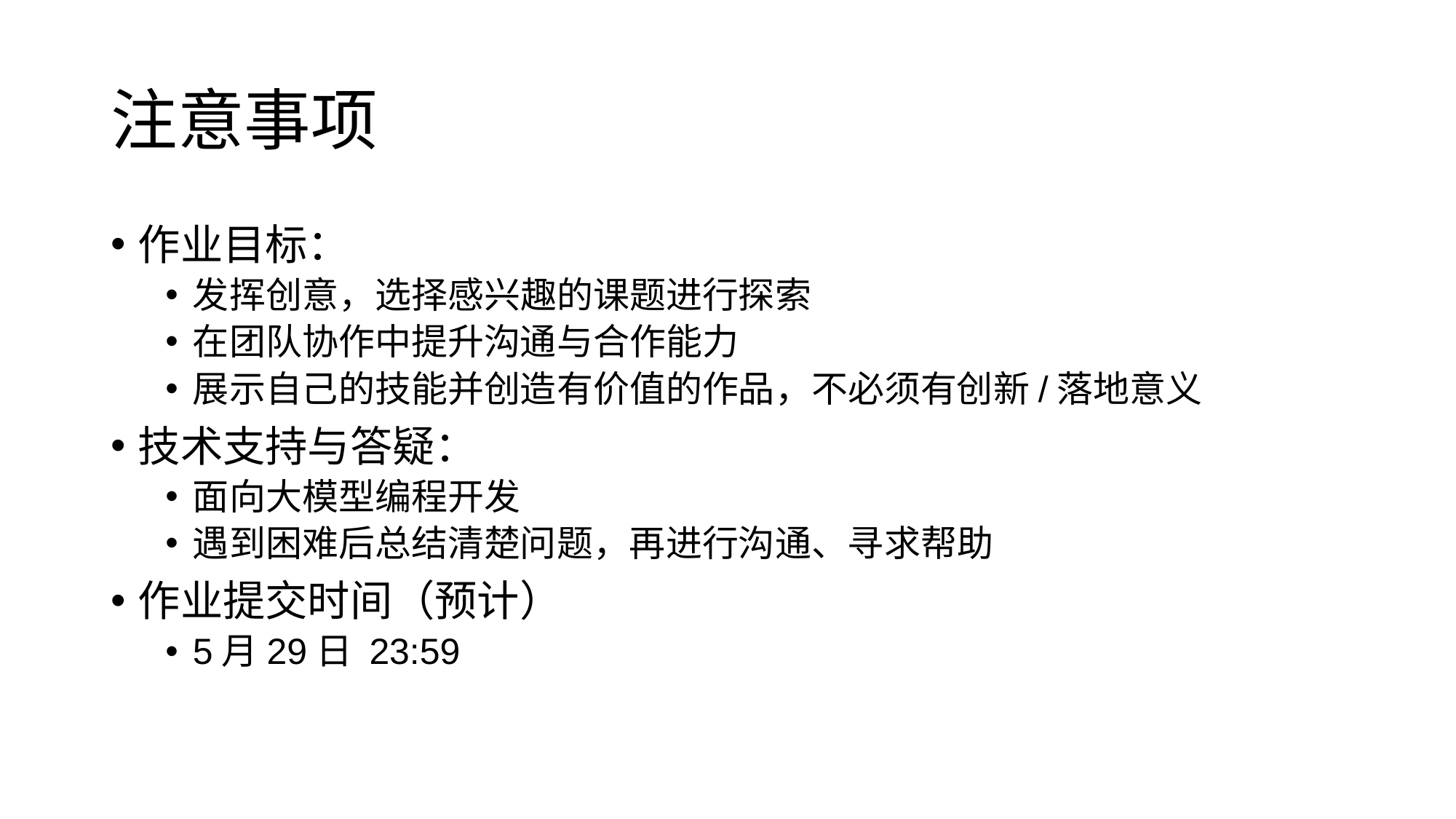

# 注意事项
作业目标：
发挥创意，选择感兴趣的课题进行探索
在团队协作中提升沟通与合作能力
展示自己的技能并创造有价值的作品，不必须有创新/落地意义
技术支持与答疑：
面向大模型编程开发
遇到困难后总结清楚问题，再进行沟通、寻求帮助
作业提交时间（预计）
5月29日 23:59